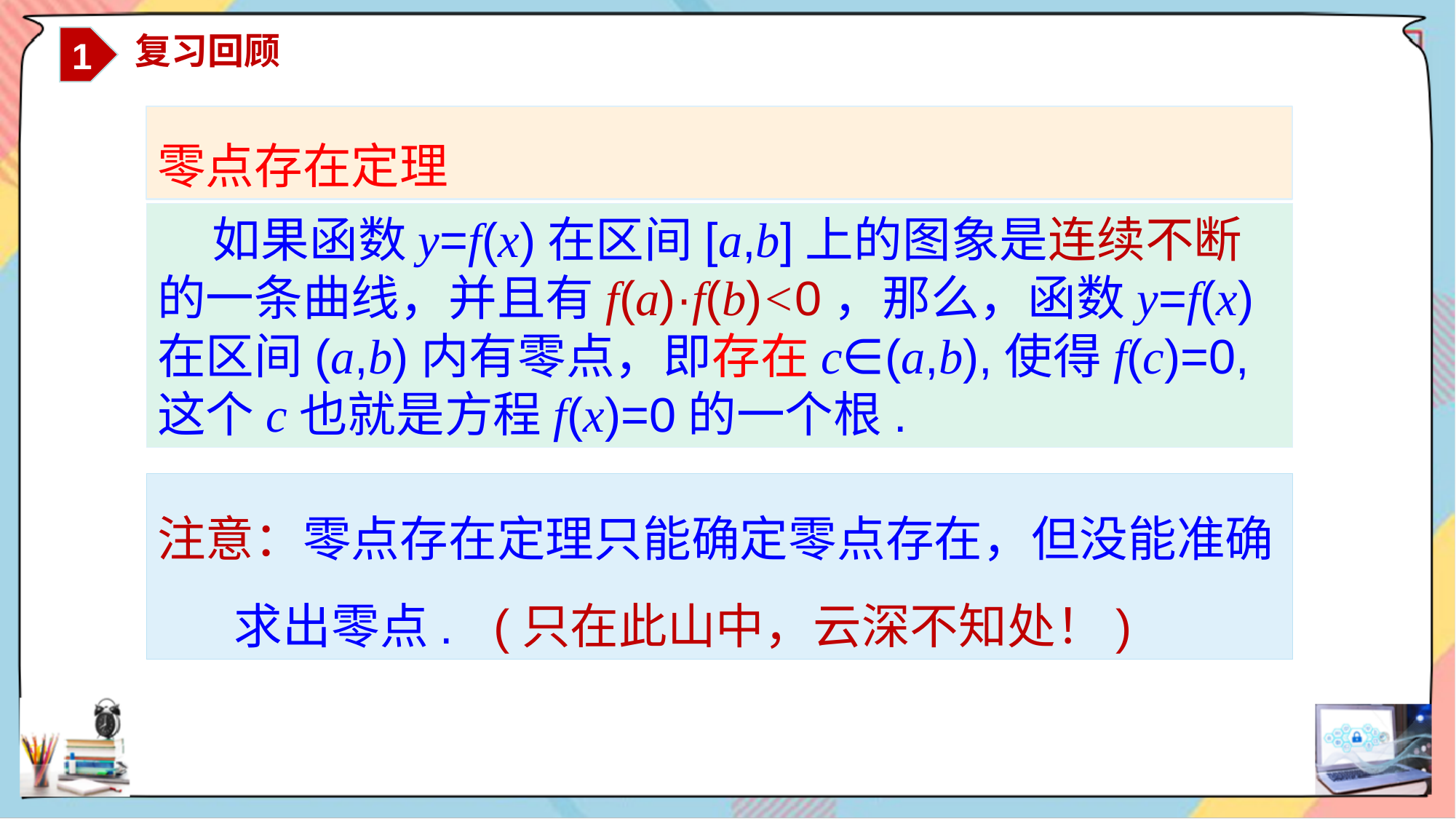

1
 复习回顾
零点存在定理
    如果函数y=f(x)在区间[a,b]上的图象是连续不断
的一条曲线，并且有f(a)·f(b)<0，那么，函数y=f(x)
在区间(a,b)内有零点，即存在c∈(a,b),使得f(c)=0,
这个c也就是方程f(x)=0的一个根.
注意：零点存在定理只能确定零点存在，但没能准确
      求出零点.   (只在此山中，云深不知处！)